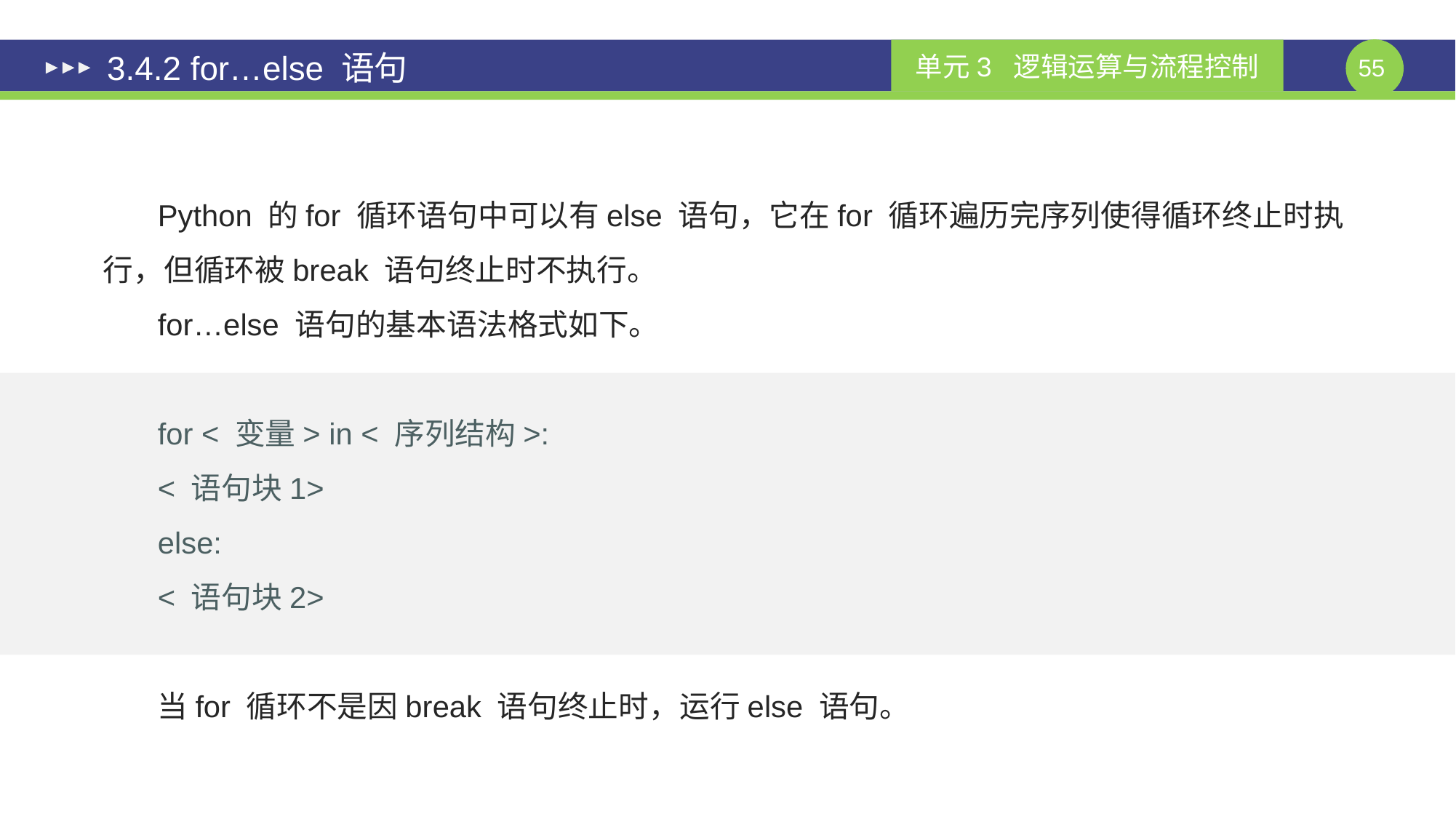

# 3.4.2 for…else 语句
Python 的for 循环语句中可以有else 语句，它在for 循环遍历完序列使得循环终止时执行，但循环被break 语句终止时不执行。
for…else 语句的基本语法格式如下。

for < 变量> in < 序列结构>:
< 语句块1>
else:
< 语句块2>

当for 循环不是因break 语句终止时，运行else 语句。